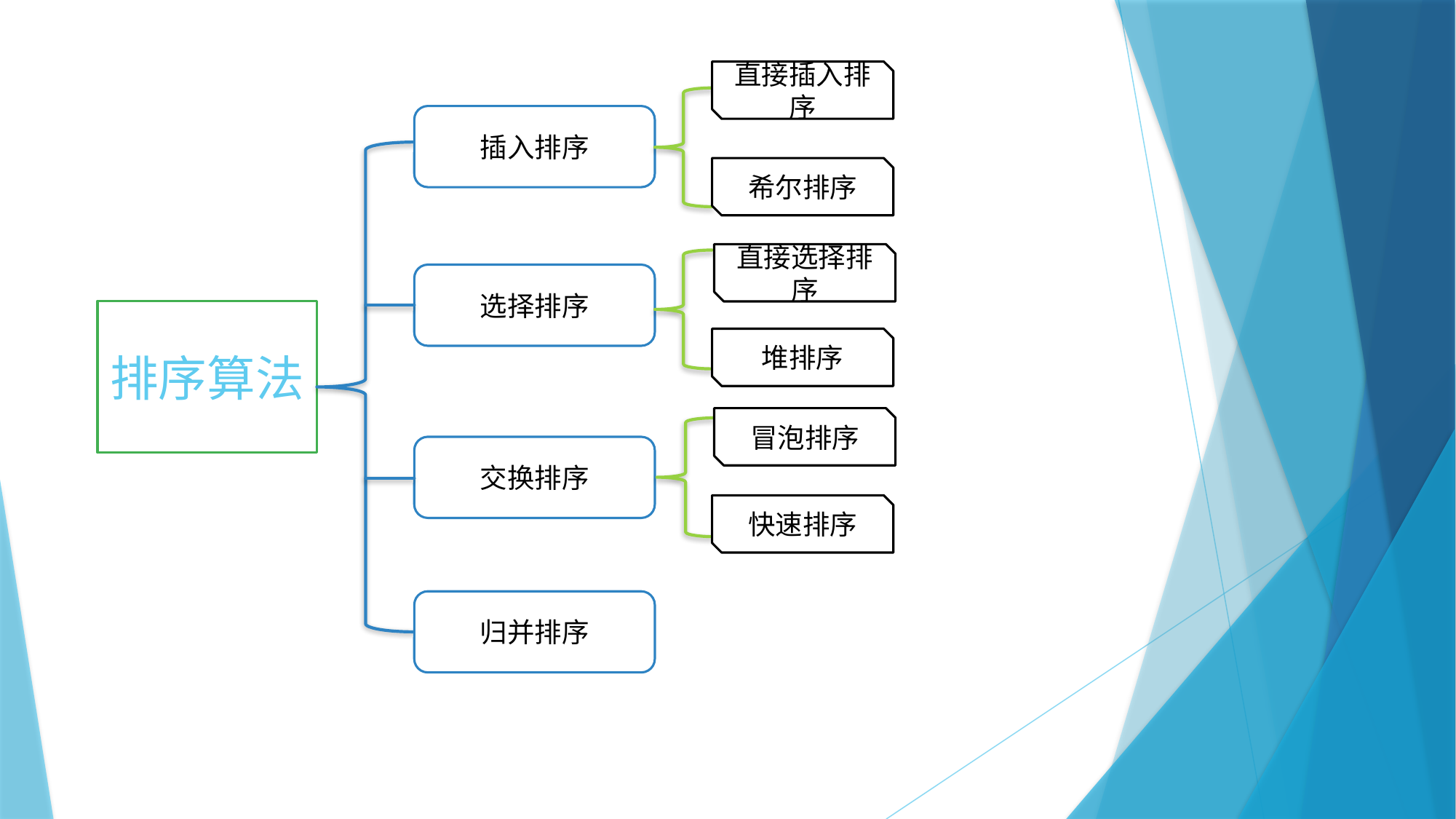

直接插入排序

插入排序

希尔排序
直接选择排序

选择排序
排序算法
堆排序
冒泡排序

交换排序
快速排序
归并排序